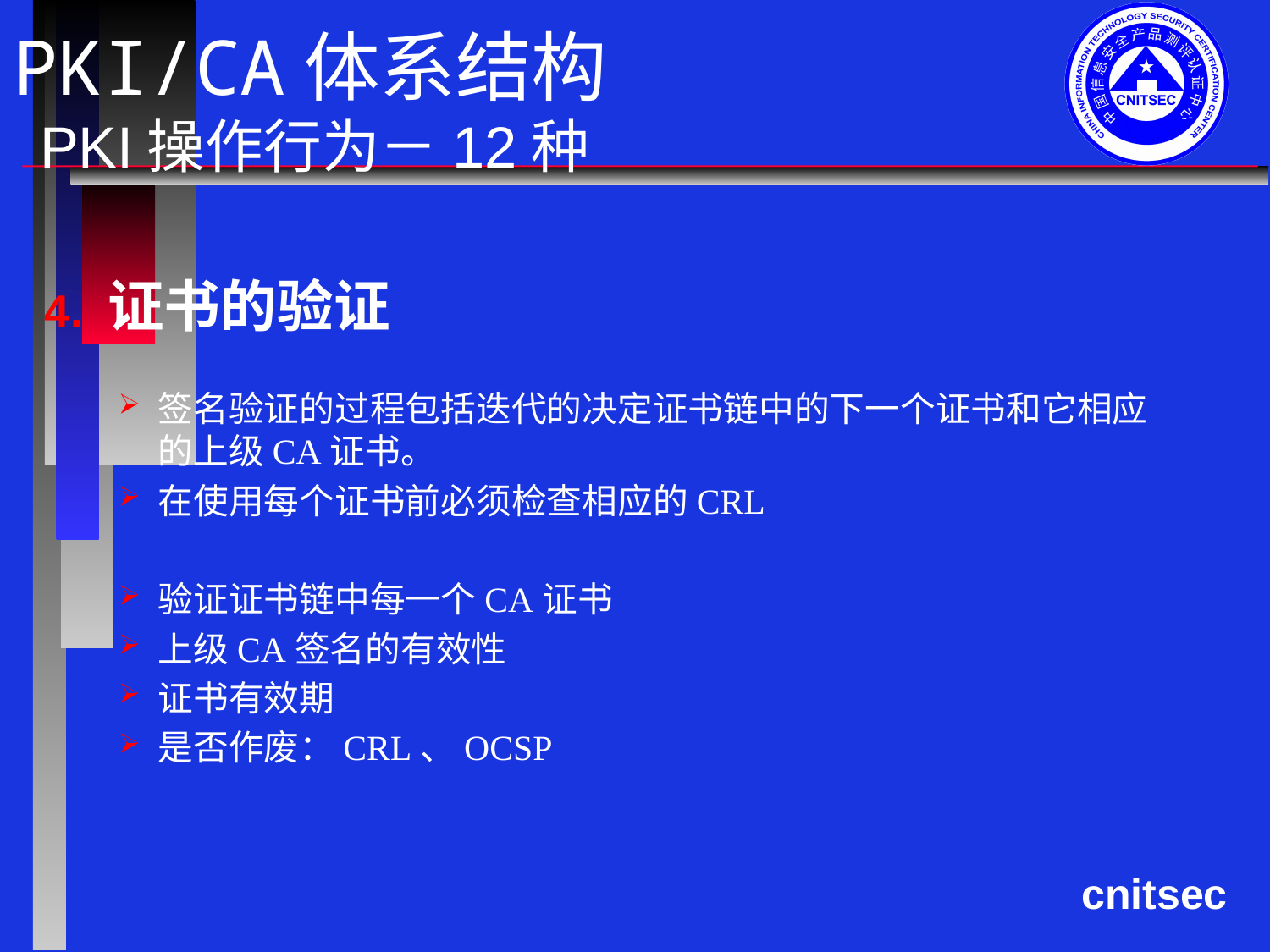

# PKI/CA体系结构 PKI操作行为－12种
证书的验证

签名验证的过程包括迭代的决定证书链中的下一个证书和它相应的上级CA证书。
在使用每个证书前必须检查相应的CRL

验证证书链中每一个CA证书
上级CA签名的有效性
证书有效期
是否作废：CRL、OCSP